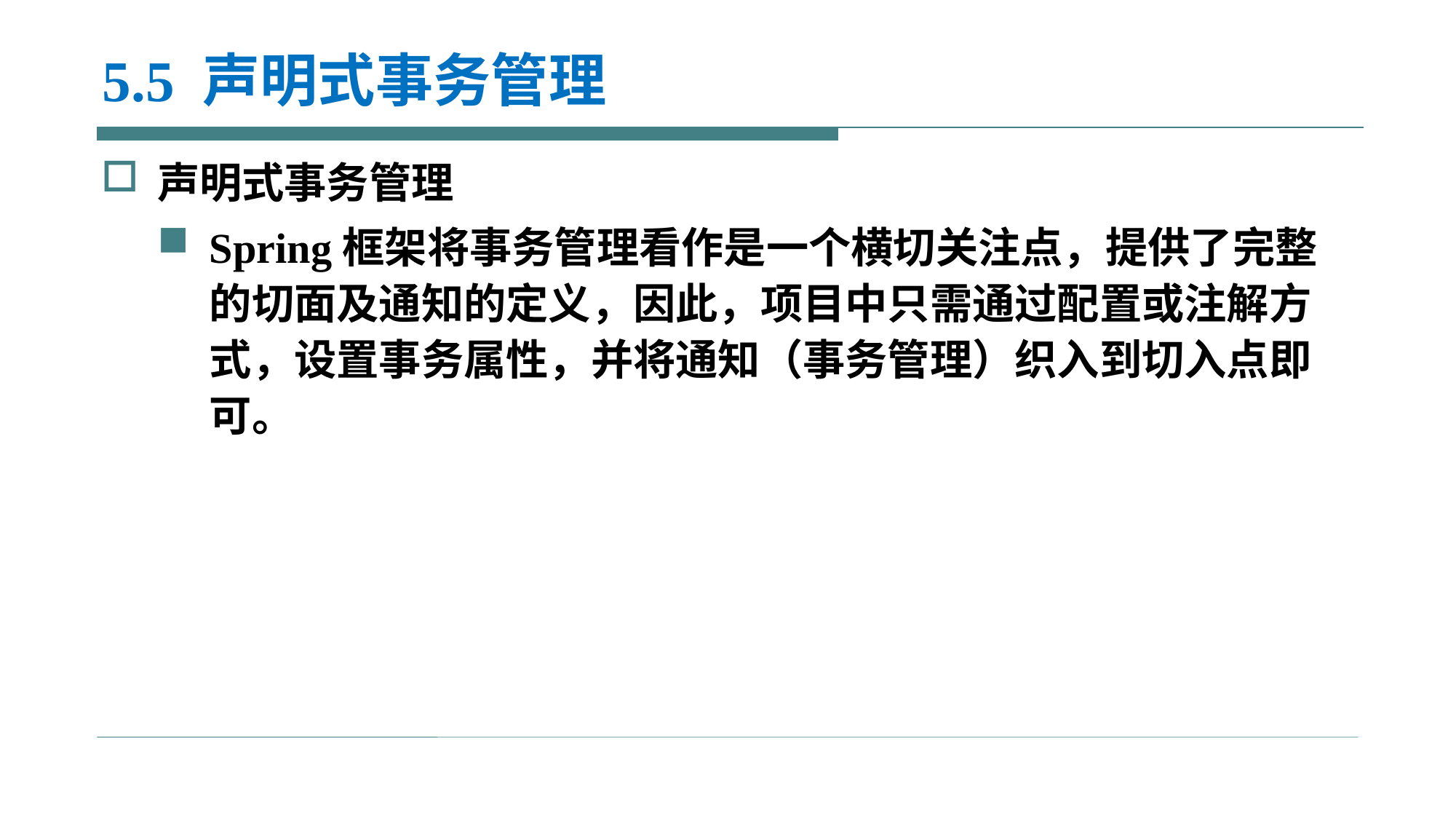

# 5.5 声明式事务管理
声明式事务管理
Spring框架将事务管理看作是一个横切关注点，提供了完整的切面及通知的定义，因此，项目中只需通过配置或注解方式，设置事务属性，并将通知（事务管理）织入到切入点即可。
32